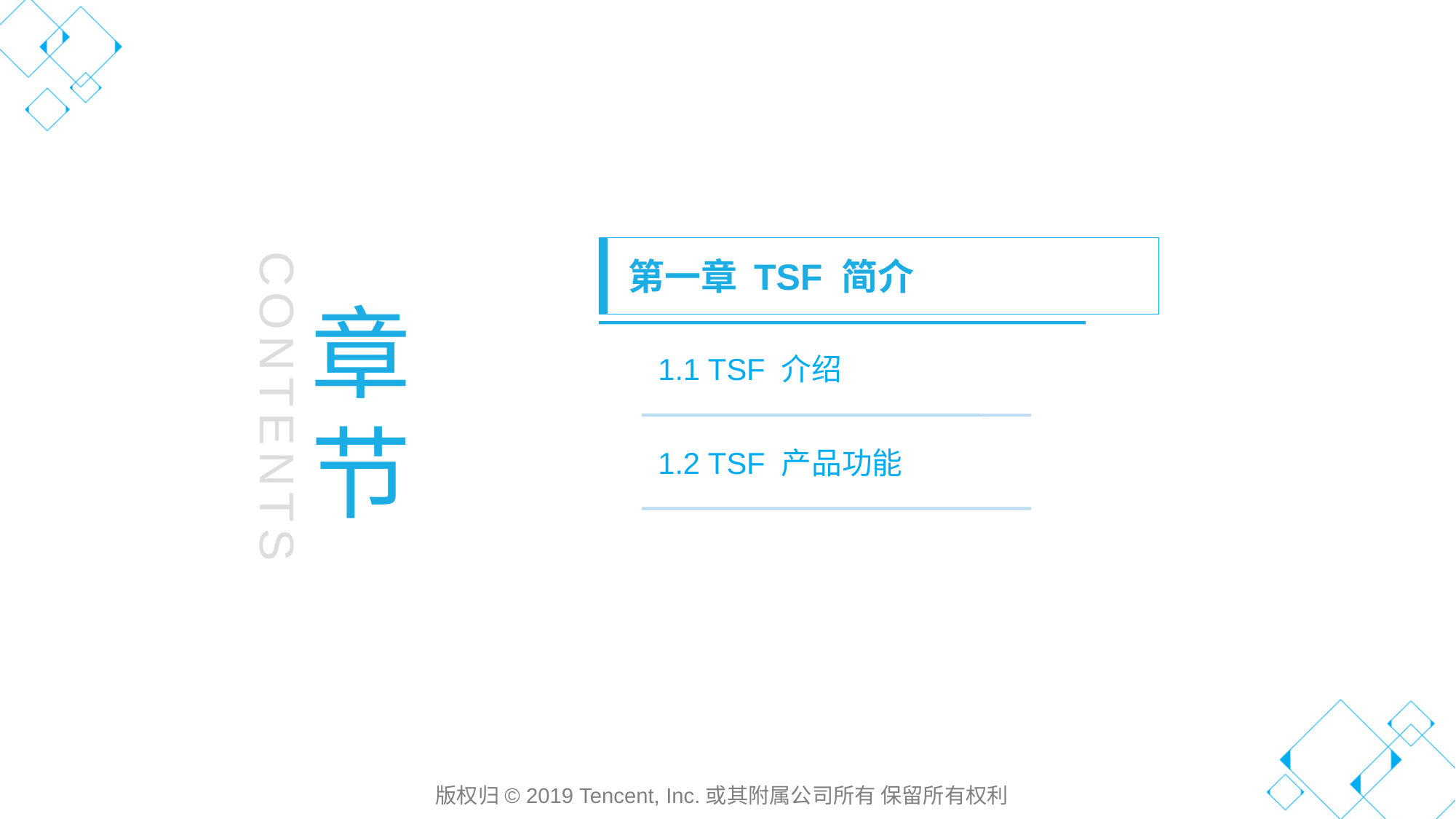

第一章 TSF 简介
章节

第一章 云计算发展历史
1.1 TSF 介绍
CONTENTS

1.2 TSF 产品功能